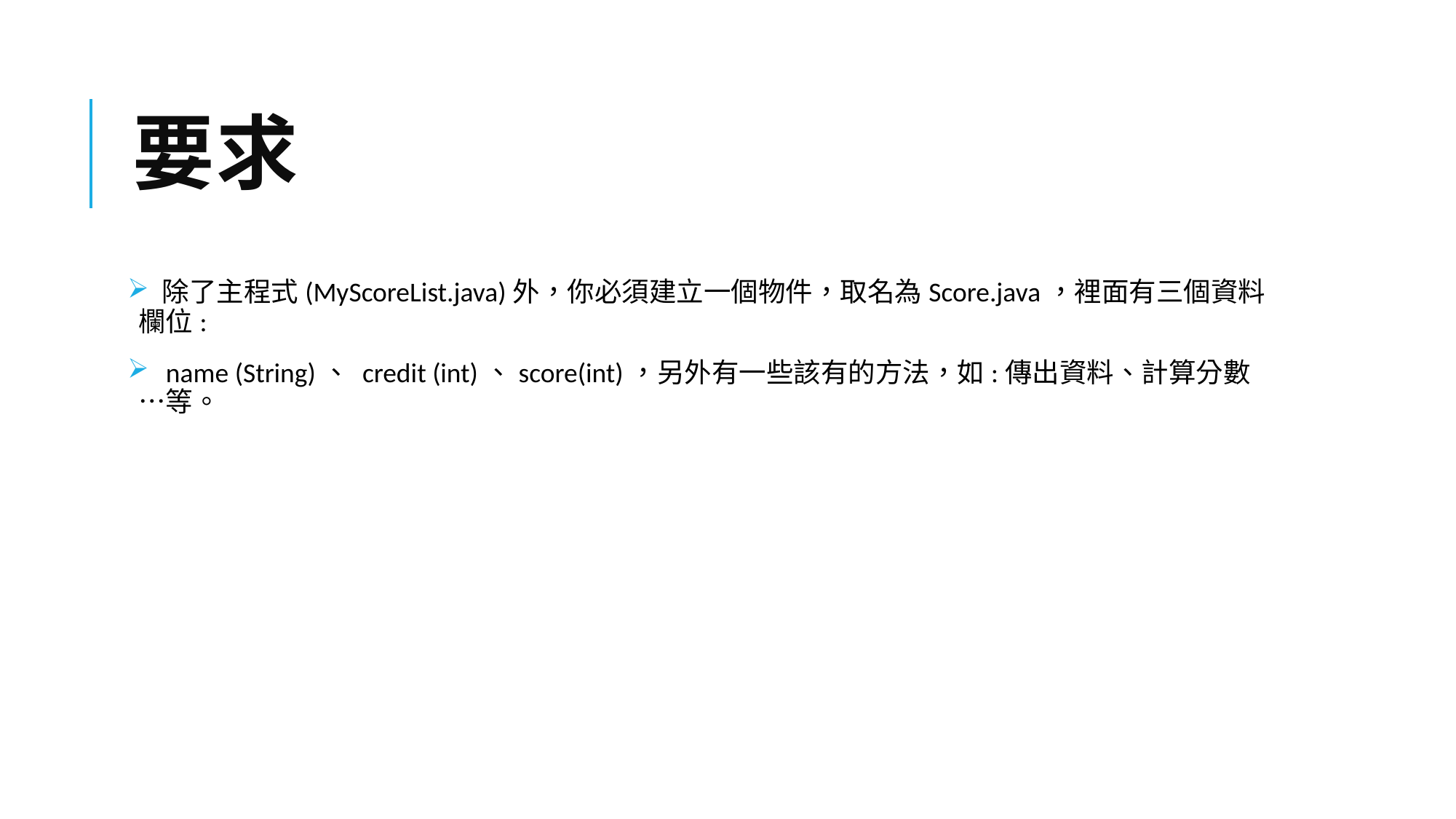

# 要求
 除了主程式(MyScoreList.java)外，你必須建立一個物件，取名為Score.java，裡面有三個資料欄位:
 name (String)、 credit (int)、score(int)，另外有一些該有的方法，如:傳出資料、計算分數…等。